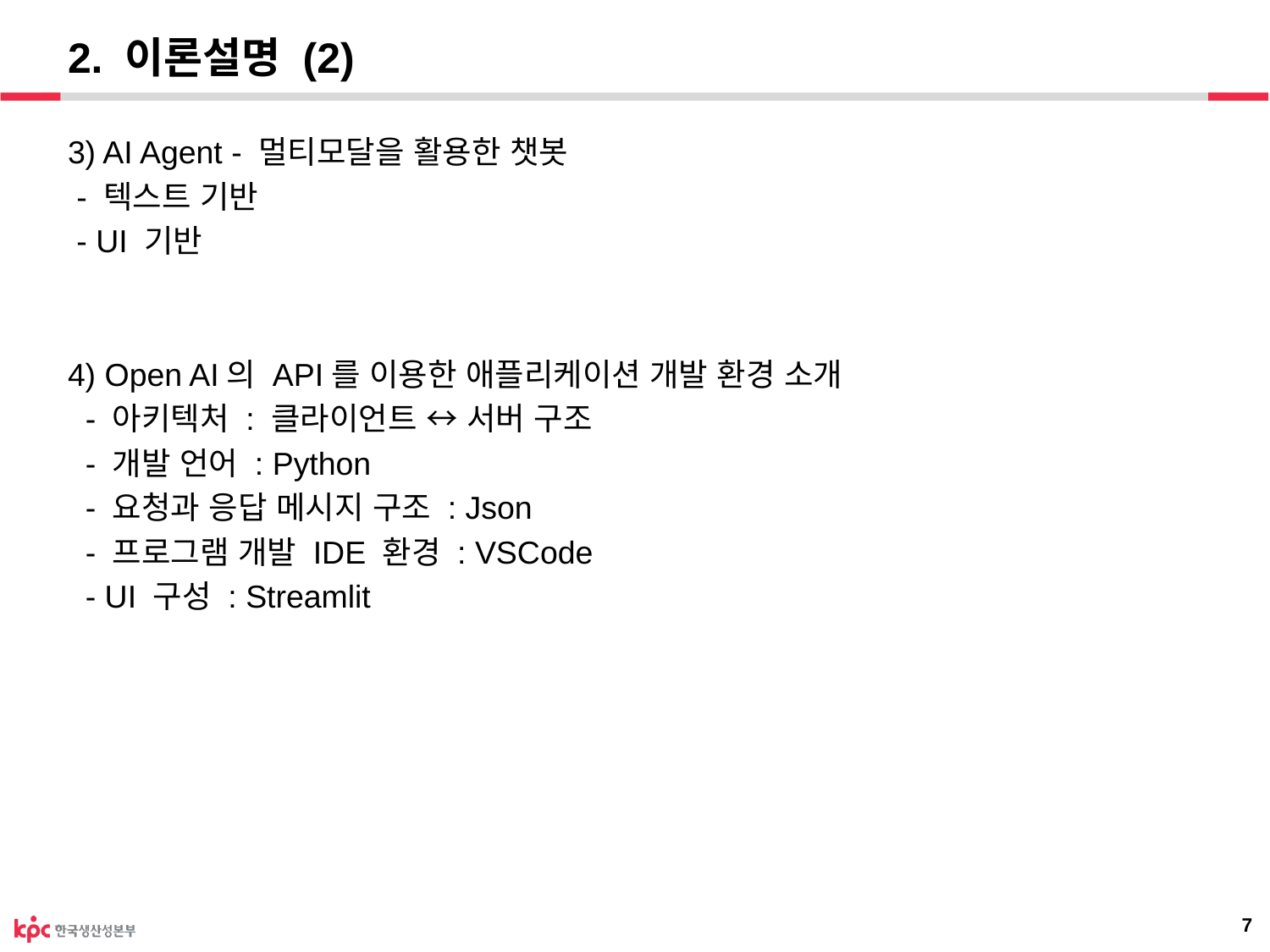

# 2. 이론설명 (2)
3) AI Agent - 멀티모달을 활용한 챗봇
 - 텍스트 기반
 - UI 기반

4) Open AI의 API를 이용한 애플리케이션 개발 환경 소개
  - 아키텍처 : 클라이언트 ↔ 서버 구조
  - 개발 언어 : Python
  - 요청과 응답 메시지 구조 : Json
  - 프로그램 개발 IDE 환경 : VSCode
  - UI 구성 : Streamlit